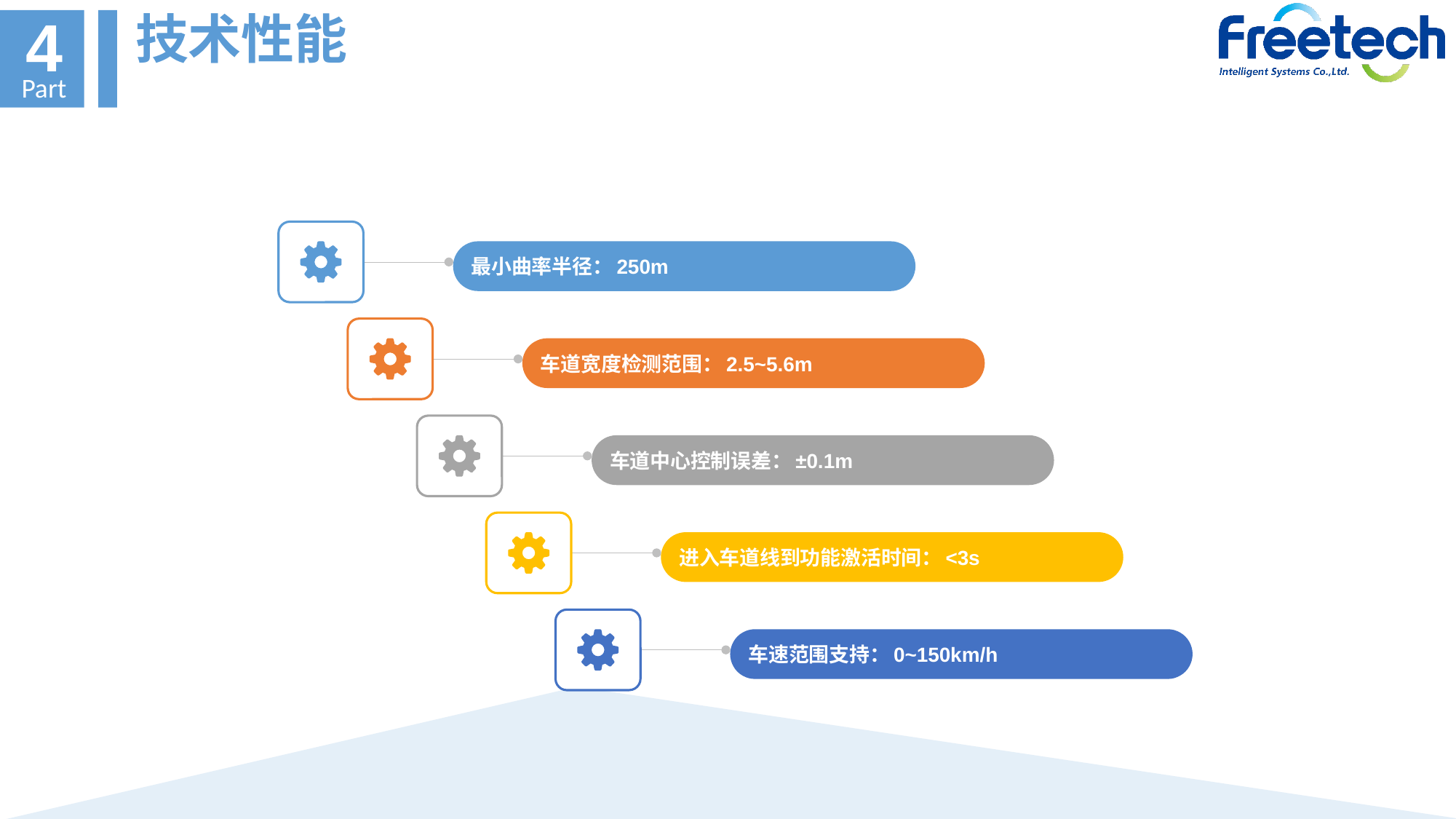

技术性能
4
Part

最小曲率半径：250m

车道宽度检测范围：2.5~5.6m

车道中心控制误差：±0.1m

进入车道线到功能激活时间：<3s

车速范围支持：0~150km/h